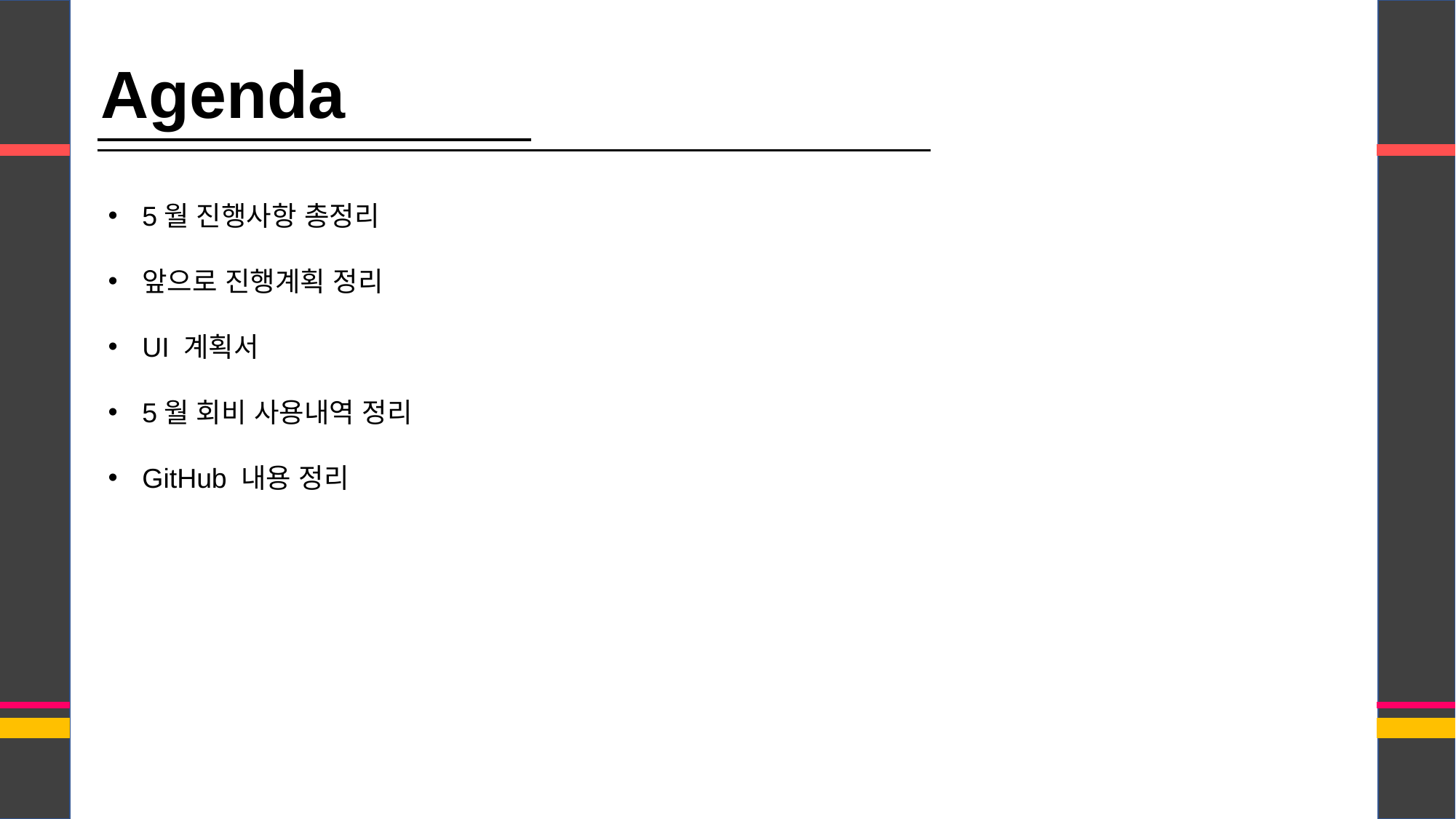

Agenda
5월 진행사항 총정리

앞으로 진행계획 정리

UI 계획서

5월 회비 사용내역 정리

GitHub 내용 정리